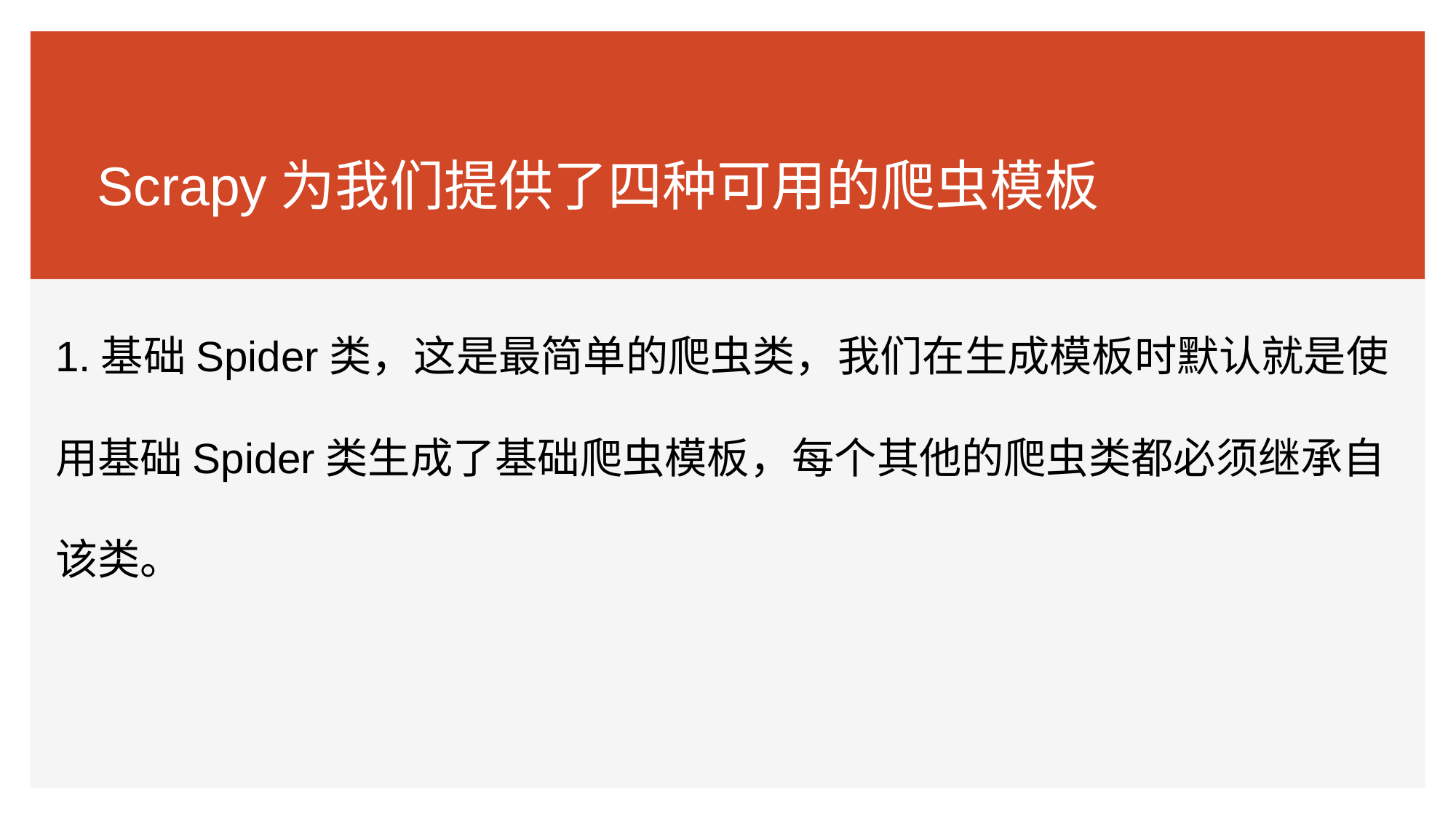

# Scrapy为我们提供了四种可用的爬虫模板
1.基础Spider类，这是最简单的爬虫类，我们在生成模板时默认就是使用基础Spider类生成了基础爬虫模板，每个其他的爬虫类都必须继承自该类。